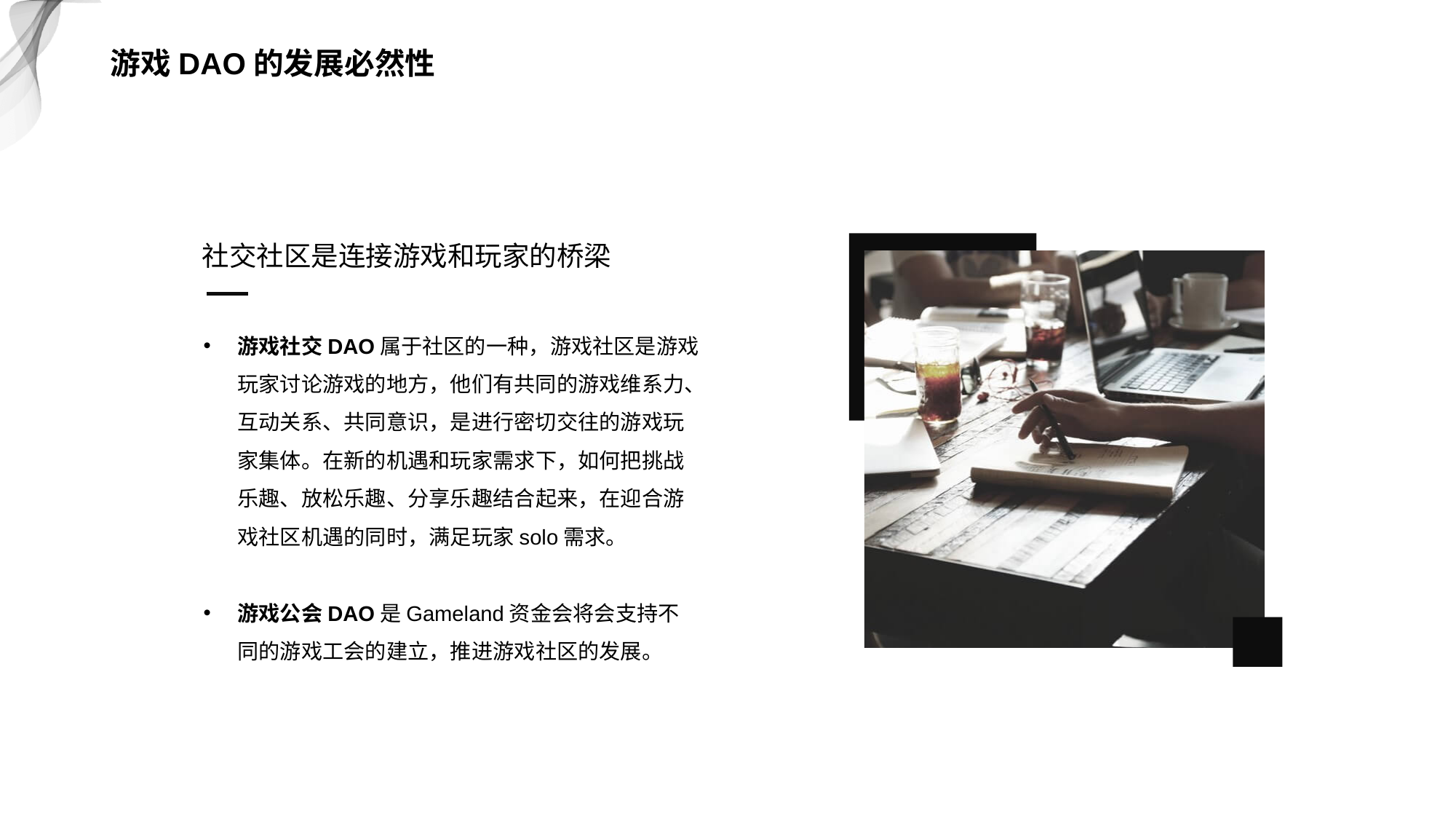

游戏DAO的发展必然性

社交社区是连接游戏和玩家的桥梁

游戏社交DAO属于社区的一种，游戏社区是游戏玩家讨论游戏的地方，他们有共同的游戏维系力、互动关系、共同意识，是进行密切交往的游戏玩家集体。在新的机遇和玩家需求下，如何把挑战乐趣、放松乐趣、分享乐趣结合起来，在迎合游戏社区机遇的同时，满足玩家solo需求。

游戏公会DAO是Gameland资金会将会支持不同的游戏工会的建立，推进游戏社区的发展。